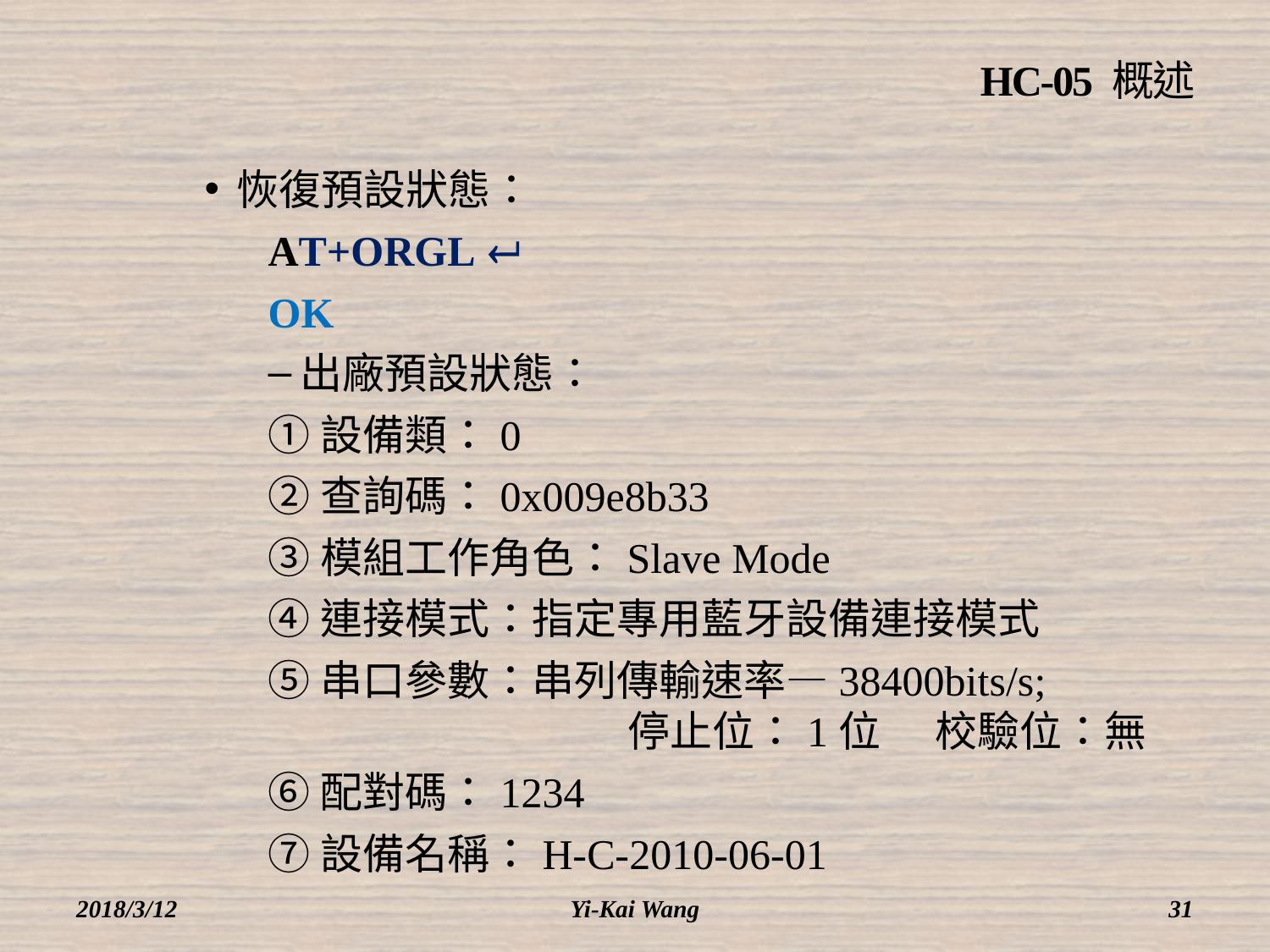

# HC-05 概述
恢復預設狀態：
AT+ORGL ↵
OK
出廠預設狀態：
①設備類：0
②查詢碼：0x009e8b33
③模組工作角色：Slave Mode
④連接模式：指定專用藍牙設備連接模式
⑤串口參數：串列傳輸速率—38400bits/s;
		      停止位：1位	校驗位：無
⑥配對碼：1234
⑦設備名稱：H-C-2010-06-01
2018/3/12
Yi-Kai Wang
31